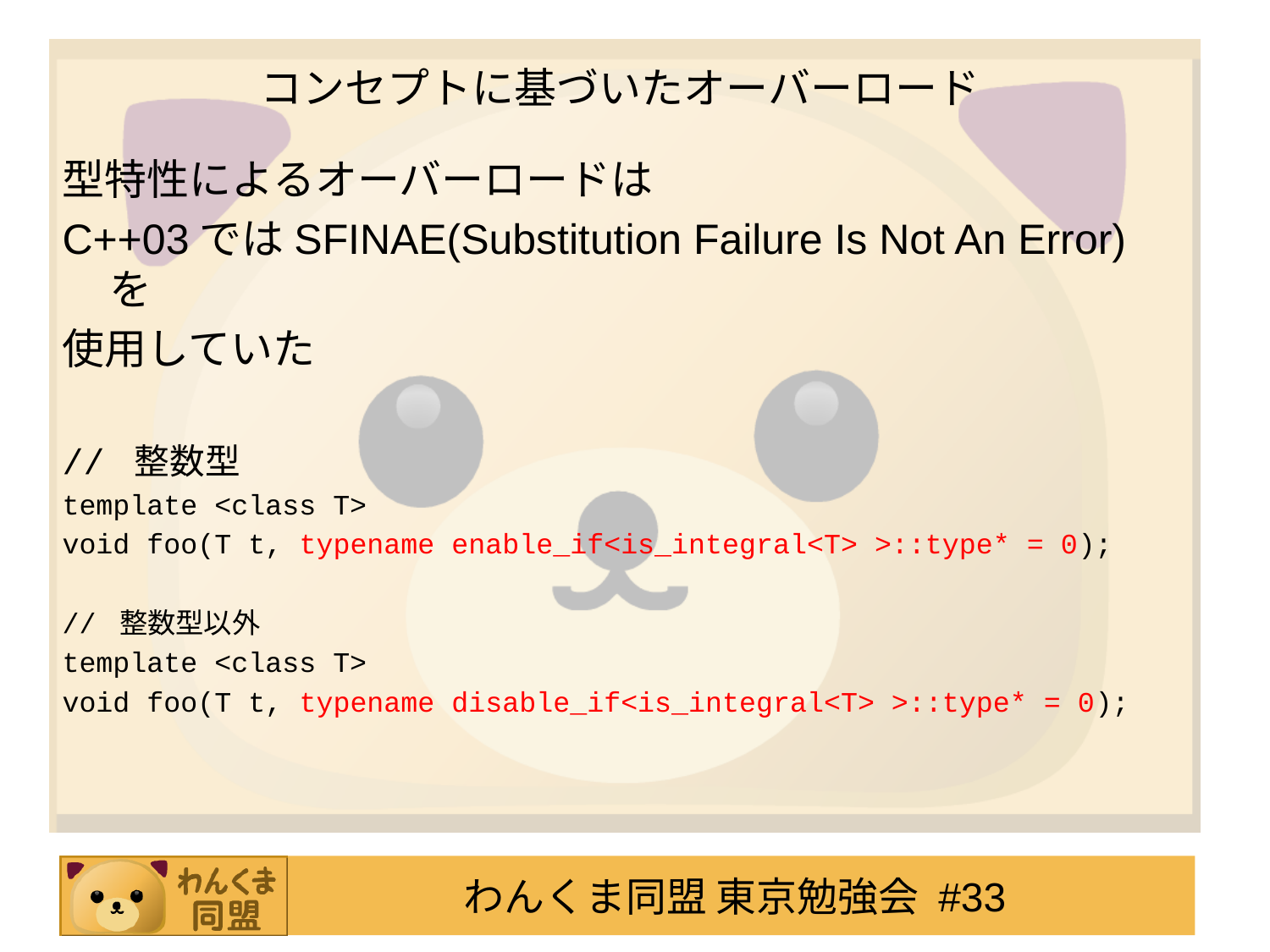

# コンセプトに基づいたオーバーロード
型特性によるオーバーロードは
C++03ではSFINAE(Substitution Failure Is Not An Error)を
使用していた

// 整数型
template <class T>
void foo(T t, typename enable_if<is_integral<T> >::type* = 0);

// 整数型以外
template <class T>
void foo(T t, typename disable_if<is_integral<T> >::type* = 0);